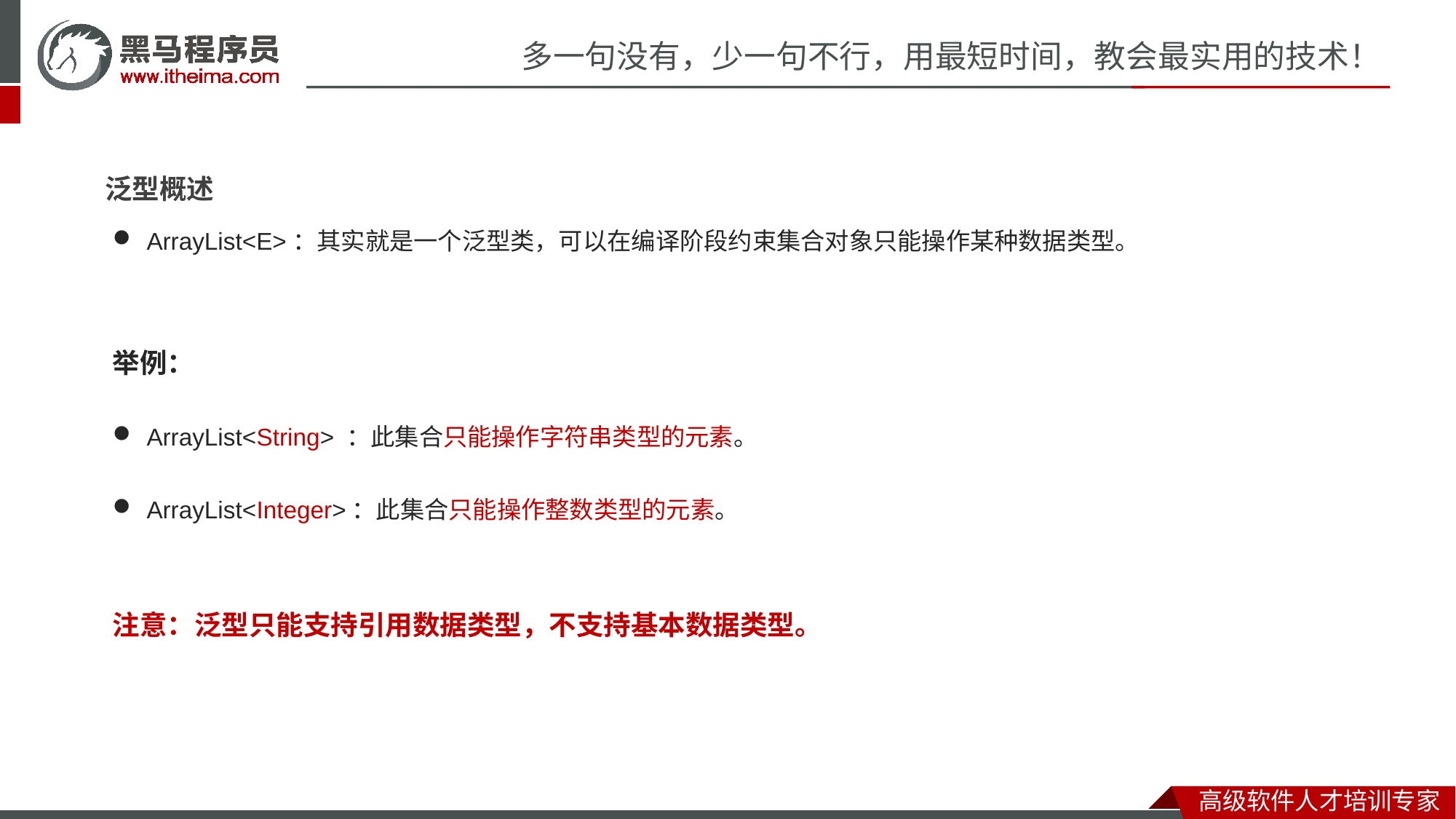

泛型概述
ArrayList<E>：其实就是一个泛型类，可以在编译阶段约束集合对象只能操作某种数据类型。

举例：
ArrayList<String> ：此集合只能操作字符串类型的元素。
ArrayList<Integer>：此集合只能操作整数类型的元素。

注意：泛型只能支持引用数据类型，不支持基本数据类型。